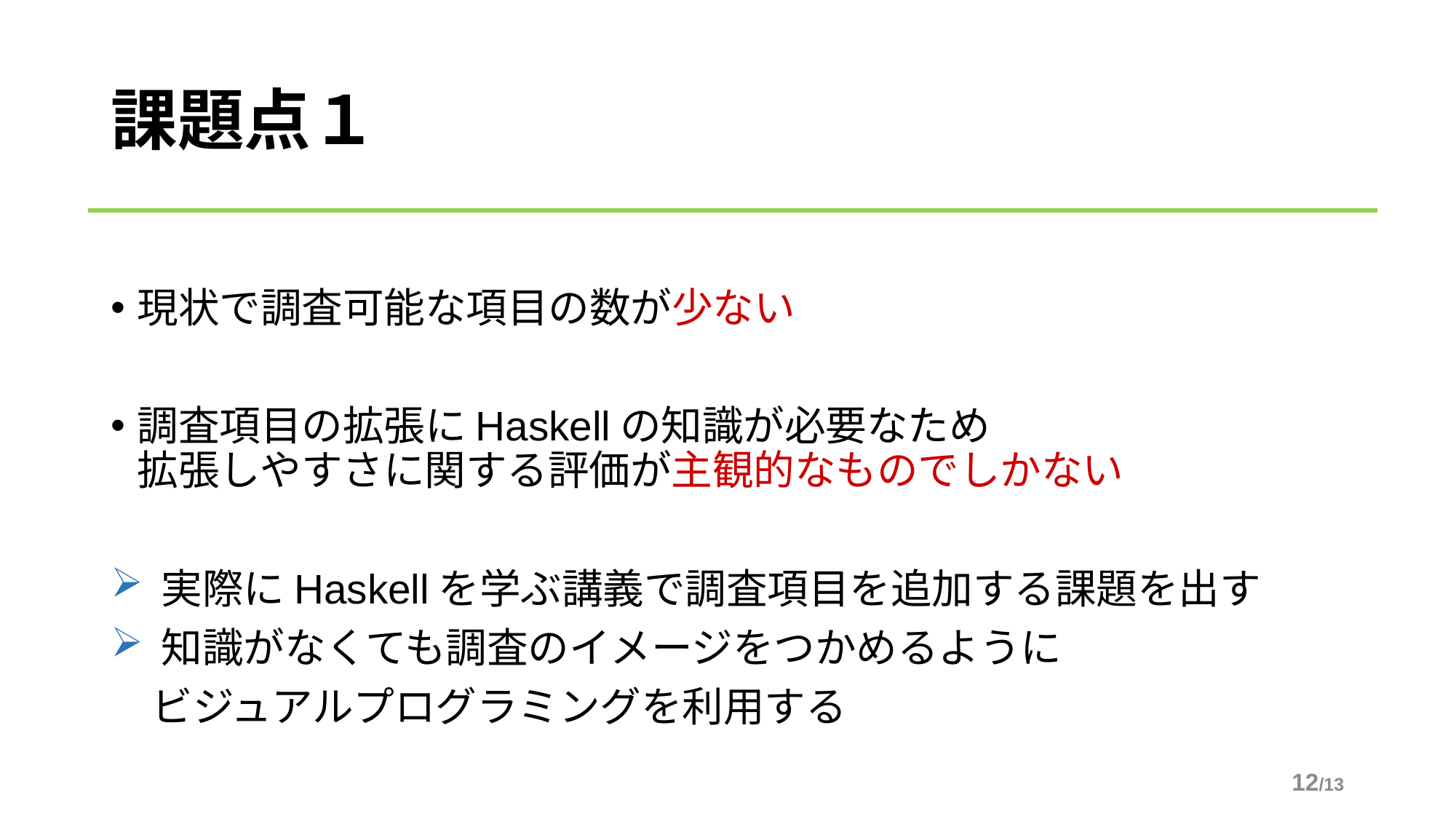

# 課題点１

現状で調査可能な項目の数が少ない

調査項目の拡張にHaskellの知識が必要なため　　　　　　　　拡張しやすさに関する評価が主観的なものでしかない

 実際にHaskellを学ぶ講義で調査項目を追加する課題を出す
 知識がなくても調査のイメージをつかめるように
　ビジュアルプログラミングを利用する
12/13